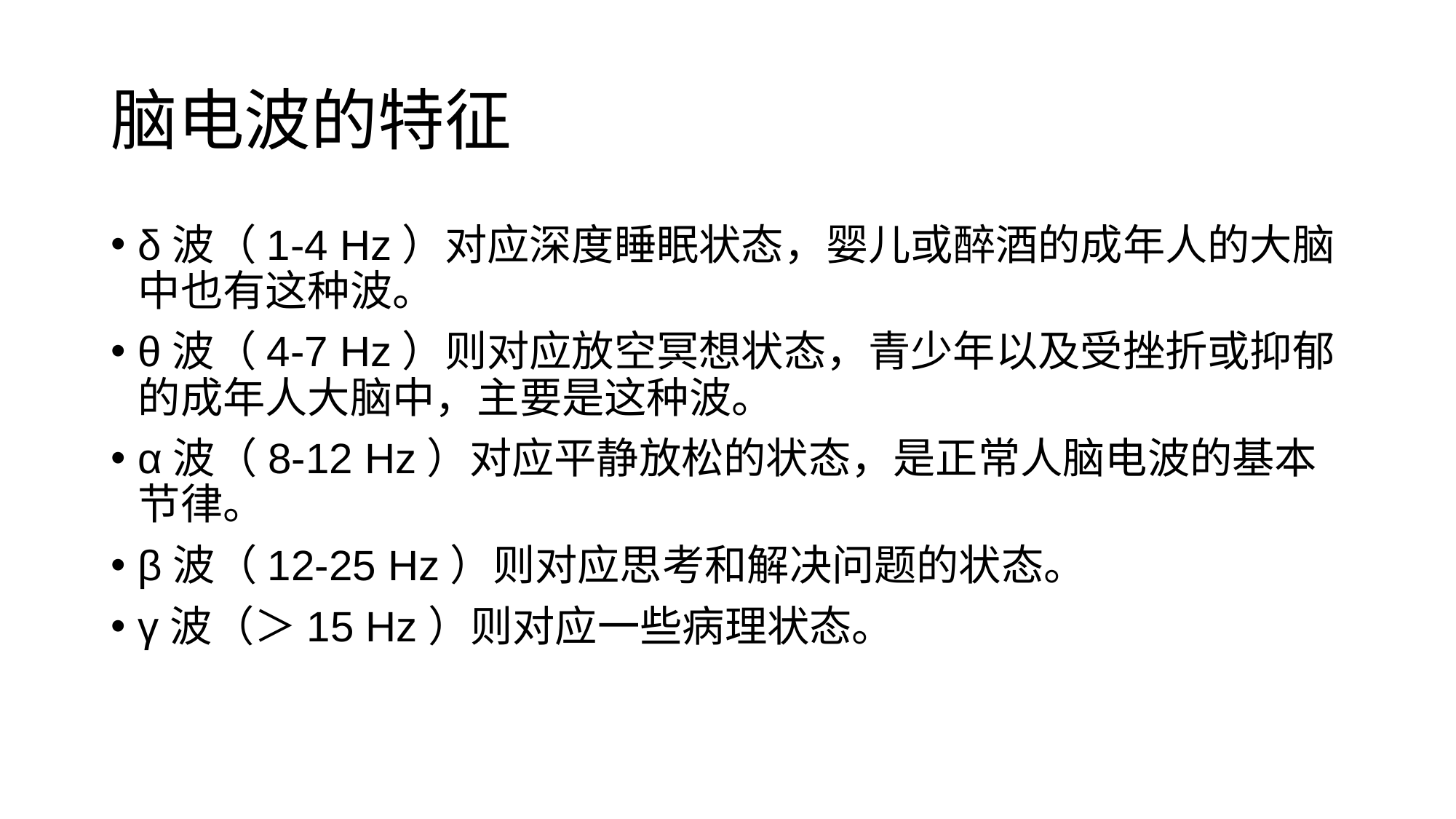

# 脑电波的特征
δ波（1-4 Hz）对应深度睡眠状态，婴儿或醉酒的成年人的大脑中也有这种波。
θ波（4-7 Hz）则对应放空冥想状态，青少年以及受挫折或抑郁的成年人大脑中，主要是这种波。
α波（8-12 Hz）对应平静放松的状态，是正常人脑电波的基本节律。
β波（12-25 Hz）则对应思考和解决问题的状态。
γ波（＞15 Hz）则对应一些病理状态。